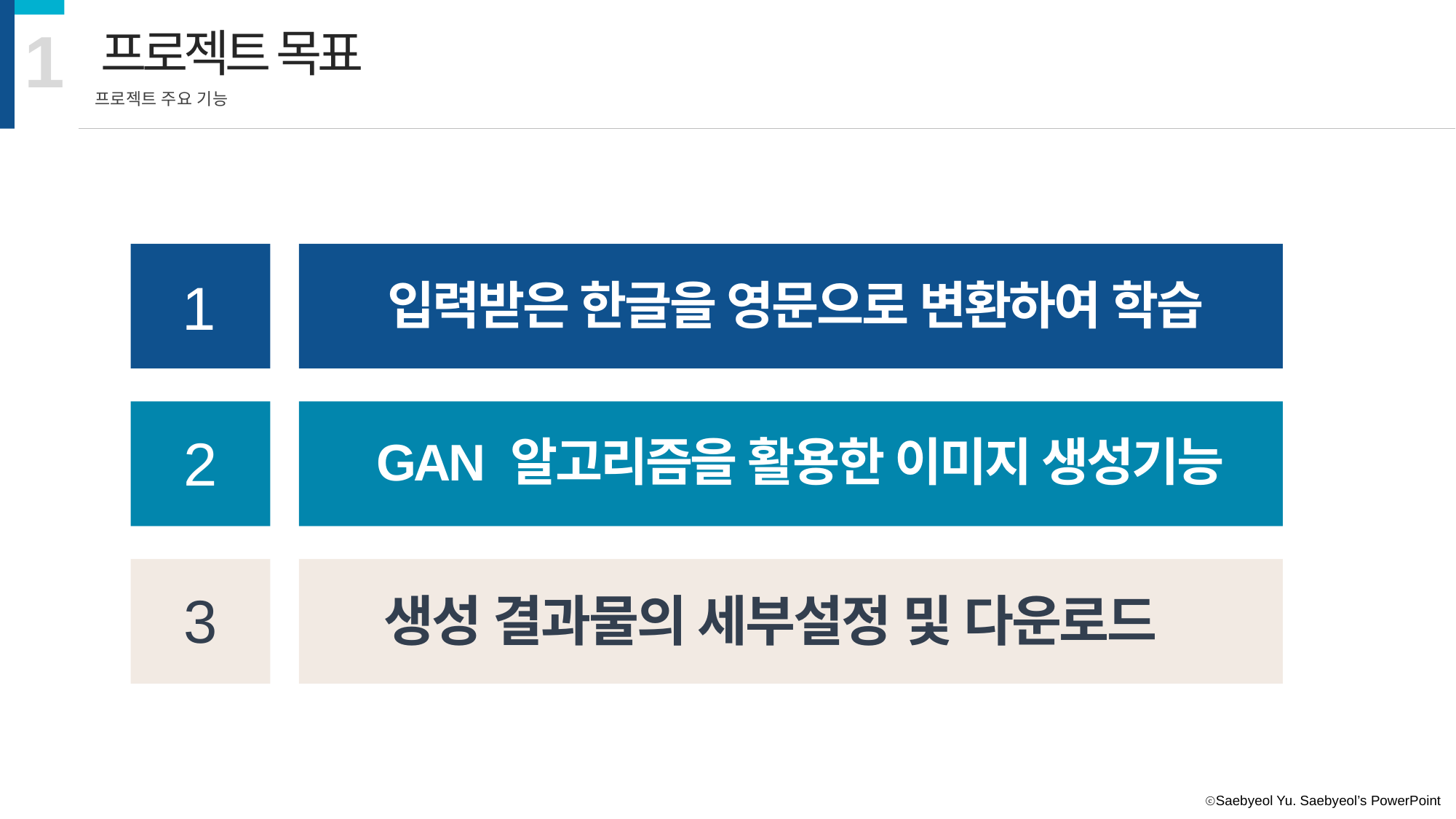

1
프로젝트 목표
프로젝트 주요 기능

1
입력받은 한글을 영문으로 변환하여 학습

2
GAN 알고리즘을 활용한 이미지 생성기능

3
생성 결과물의 세부설정 및 다운로드